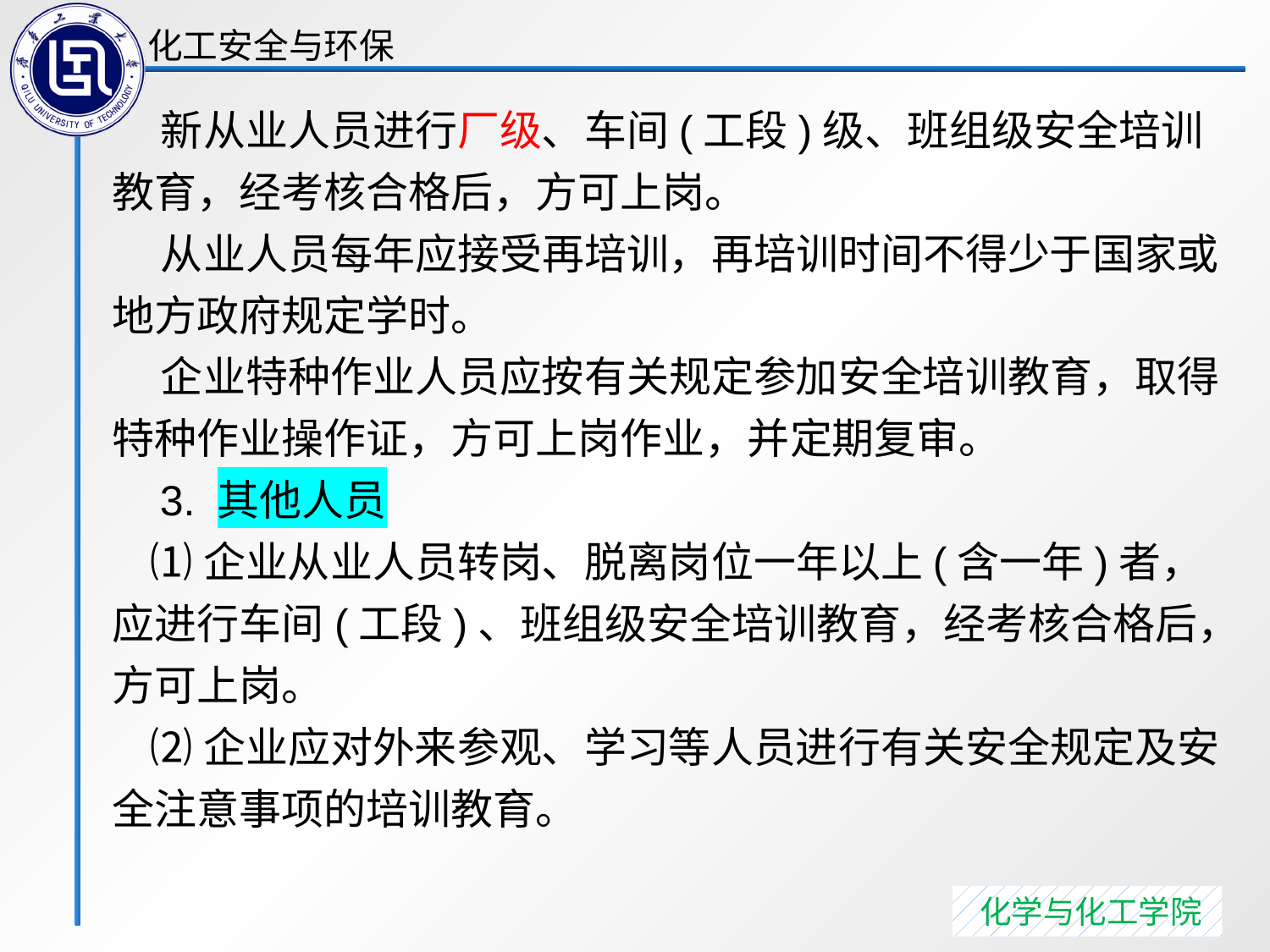

新从业人员进行厂级、车间(工段)级、班组级安全培训教育，经考核合格后，方可上岗。
    从业人员每年应接受再培训，再培训时间不得少于国家或地方政府规定学时。
    企业特种作业人员应按有关规定参加安全培训教育，取得特种作业操作证，方可上岗作业，并定期复审。
    3. 其他人员
    ⑴企业从业人员转岗、脱离岗位一年以上(含一年)者，应进行车间(工段)、班组级安全培训教育，经考核合格后，方可上岗。
    ⑵企业应对外来参观、学习等人员进行有关安全规定及安全注意事项的培训教育。